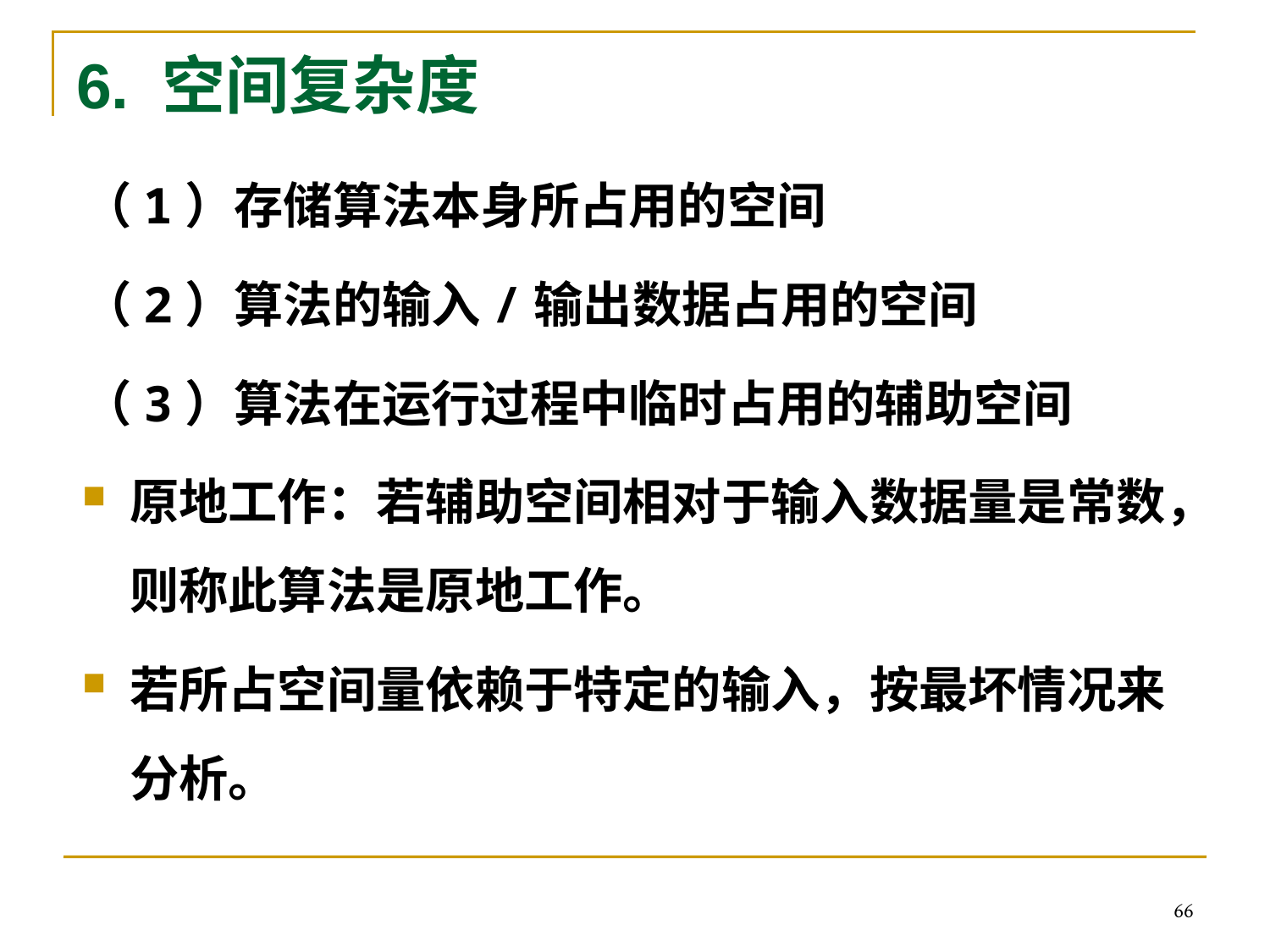

# 6. 空间复杂度
（1）存储算法本身所占用的空间
（2）算法的输入/输出数据占用的空间
（3）算法在运行过程中临时占用的辅助空间
原地工作：若辅助空间相对于输入数据量是常数，则称此算法是原地工作。
若所占空间量依赖于特定的输入，按最坏情况来分析。
66